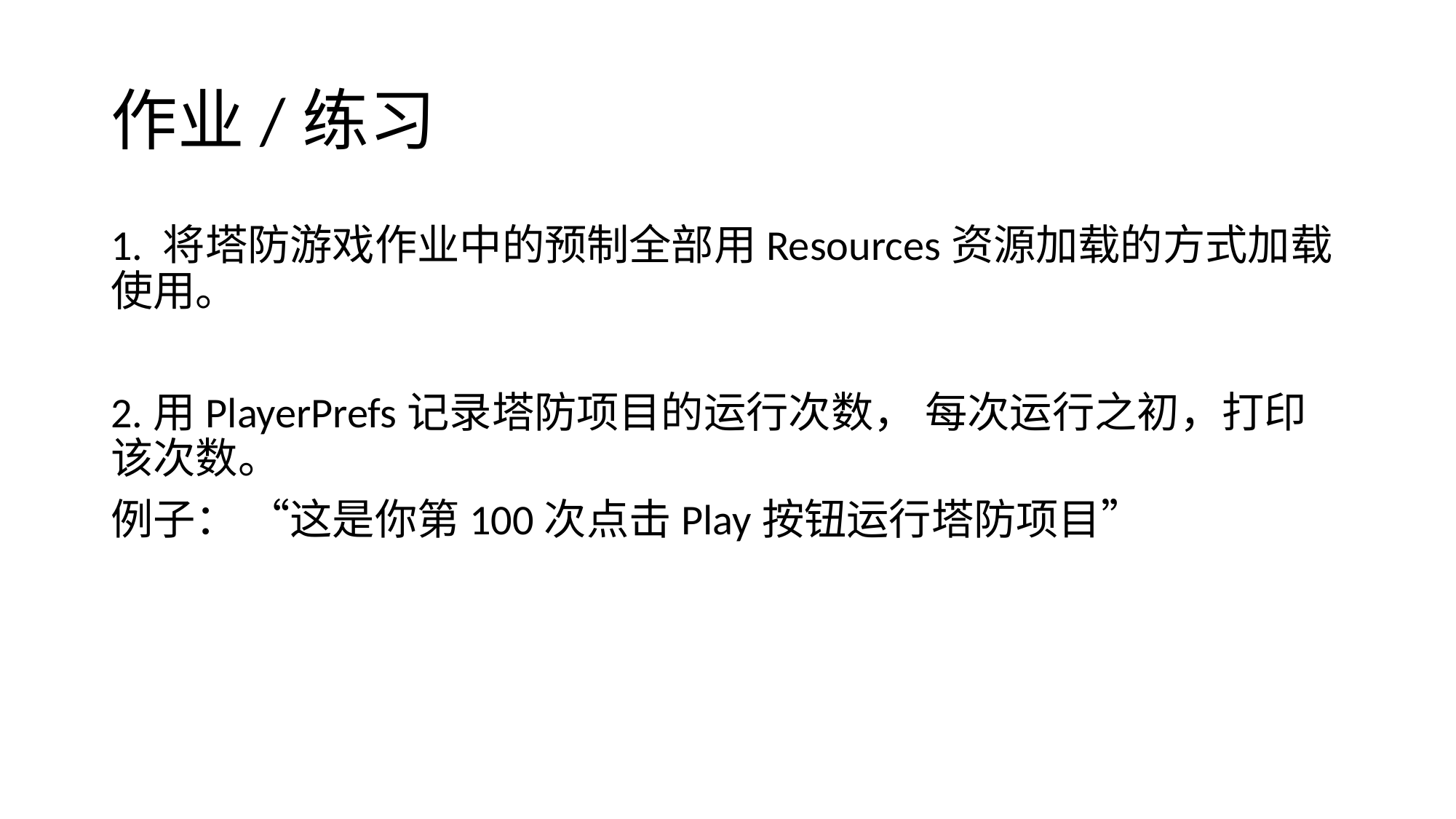

# 作业/练习
1. 将塔防游戏作业中的预制全部用Resources资源加载的方式加载使用。

2.用PlayerPrefs记录塔防项目的运行次数， 每次运行之初，打印该次数。
例子： “这是你第100次点击Play按钮运行塔防项目”